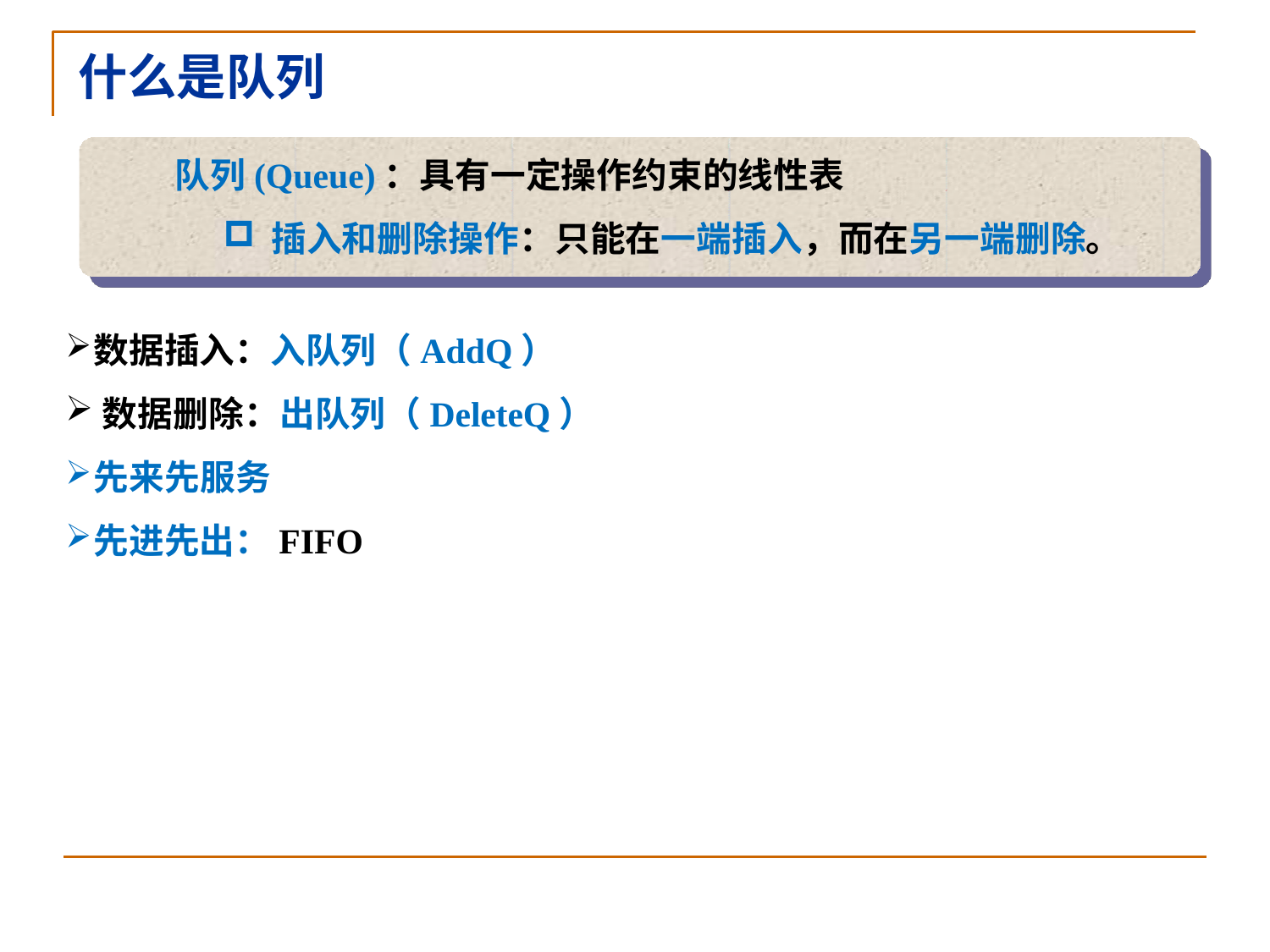

# 什么是队列
队列(Queue)：具有一定操作约束的线性表
插入和删除操作：只能在一端插入，而在另一端删除。

数据插入：入队列（AddQ）
数据删除：出队列（DeleteQ）
先来先服务
先进先出：FIFO